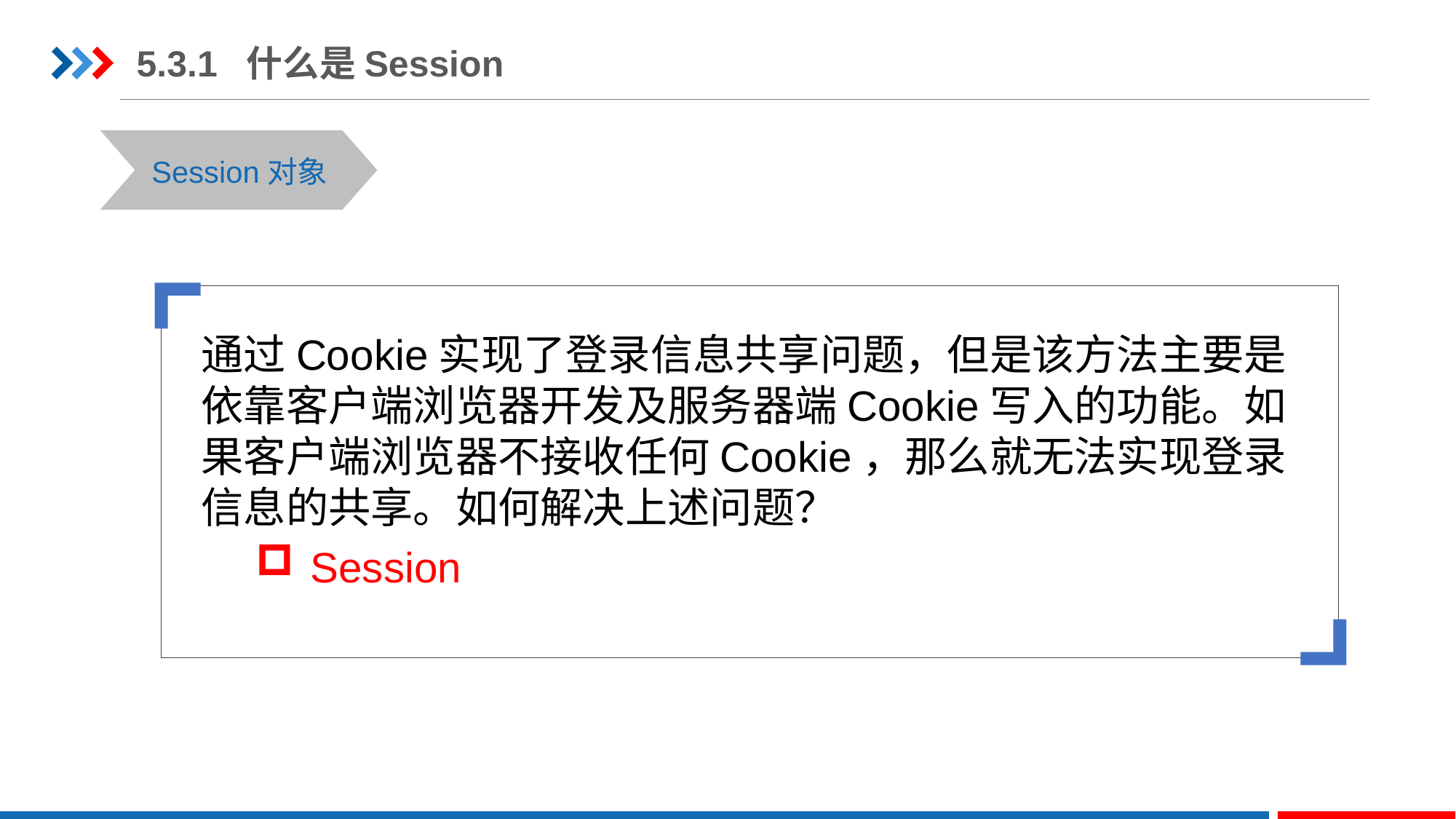

5.3.1  什么是Session

Session对象

通过Cookie实现了登录信息共享问题，但是该方法主要是依靠客户端浏览器开发及服务器端Cookie写入的功能。如果客户端浏览器不接收任何Cookie，那么就无法实现登录信息的共享。如何解决上述问题？
Session